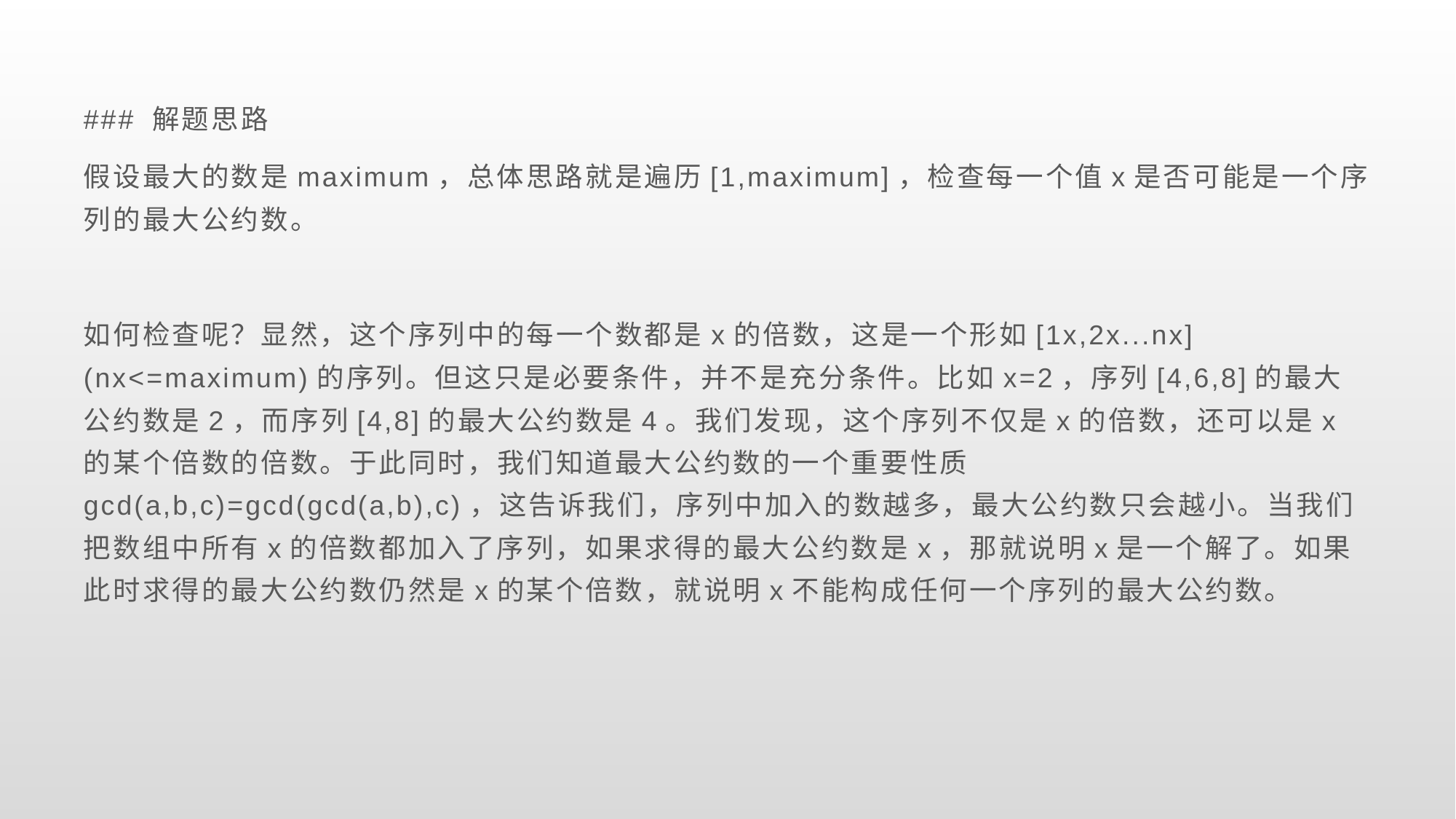

### 解题思路
假设最大的数是maximum，总体思路就是遍历[1,maximum]，检查每一个值x是否可能是一个序列的最大公约数。

如何检查呢？显然，这个序列中的每一个数都是x的倍数，这是一个形如[1x,2x...nx](nx<=maximum)的序列。但这只是必要条件，并不是充分条件。比如x=2，序列[4,6,8]的最大公约数是2，而序列[4,8]的最大公约数是4。我们发现，这个序列不仅是x的倍数，还可以是x的某个倍数的倍数。于此同时，我们知道最大公约数的一个重要性质gcd(a,b,c)=gcd(gcd(a,b),c)，这告诉我们，序列中加入的数越多，最大公约数只会越小。当我们把数组中所有x的倍数都加入了序列，如果求得的最大公约数是x，那就说明x是一个解了。如果此时求得的最大公约数仍然是x的某个倍数，就说明x不能构成任何一个序列的最大公约数。